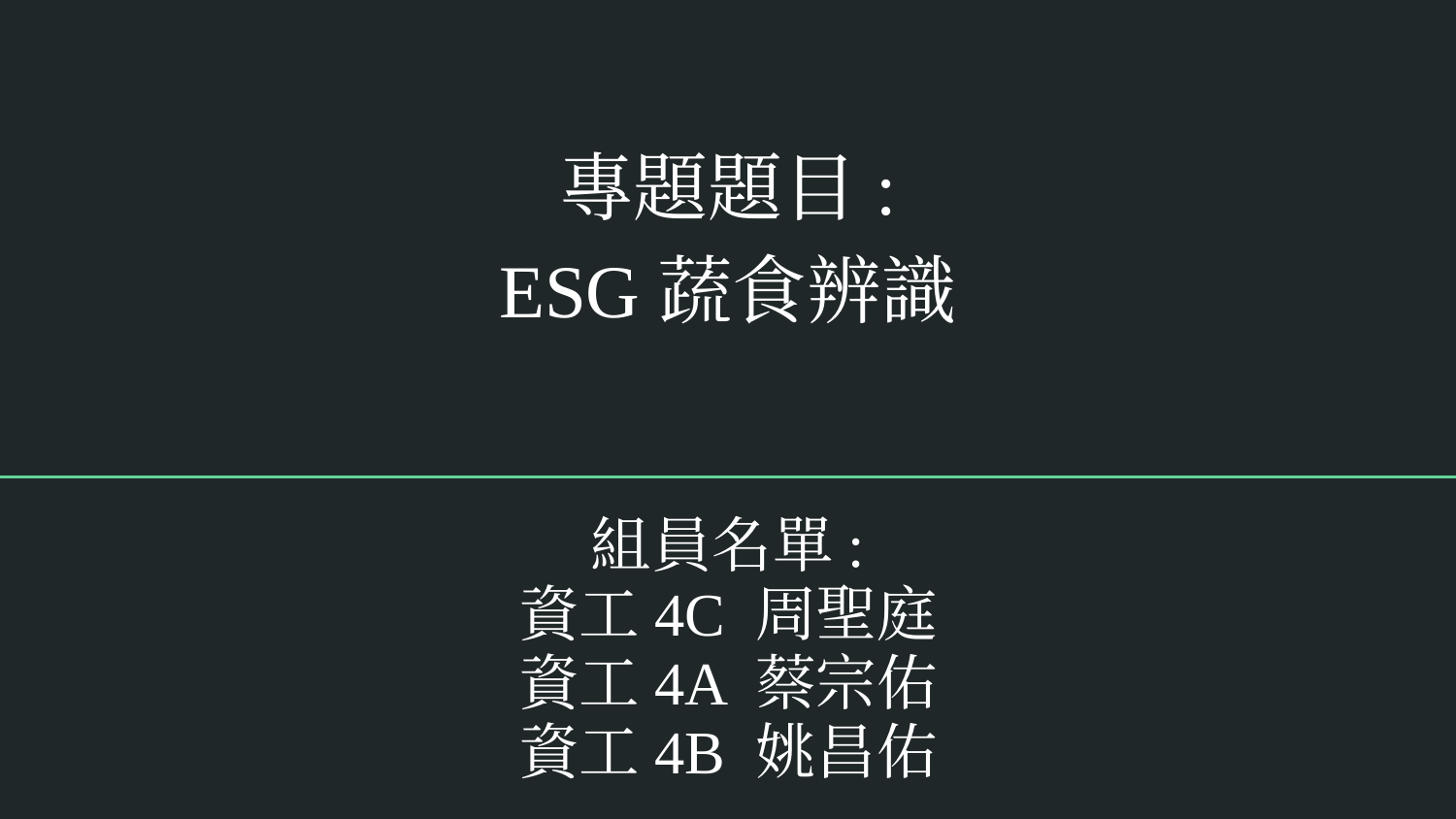

# 專題題目:
ESG蔬食辨識
組員名單:
資工4C 周聖庭
資工4A 蔡宗佑
資工4B 姚昌佑